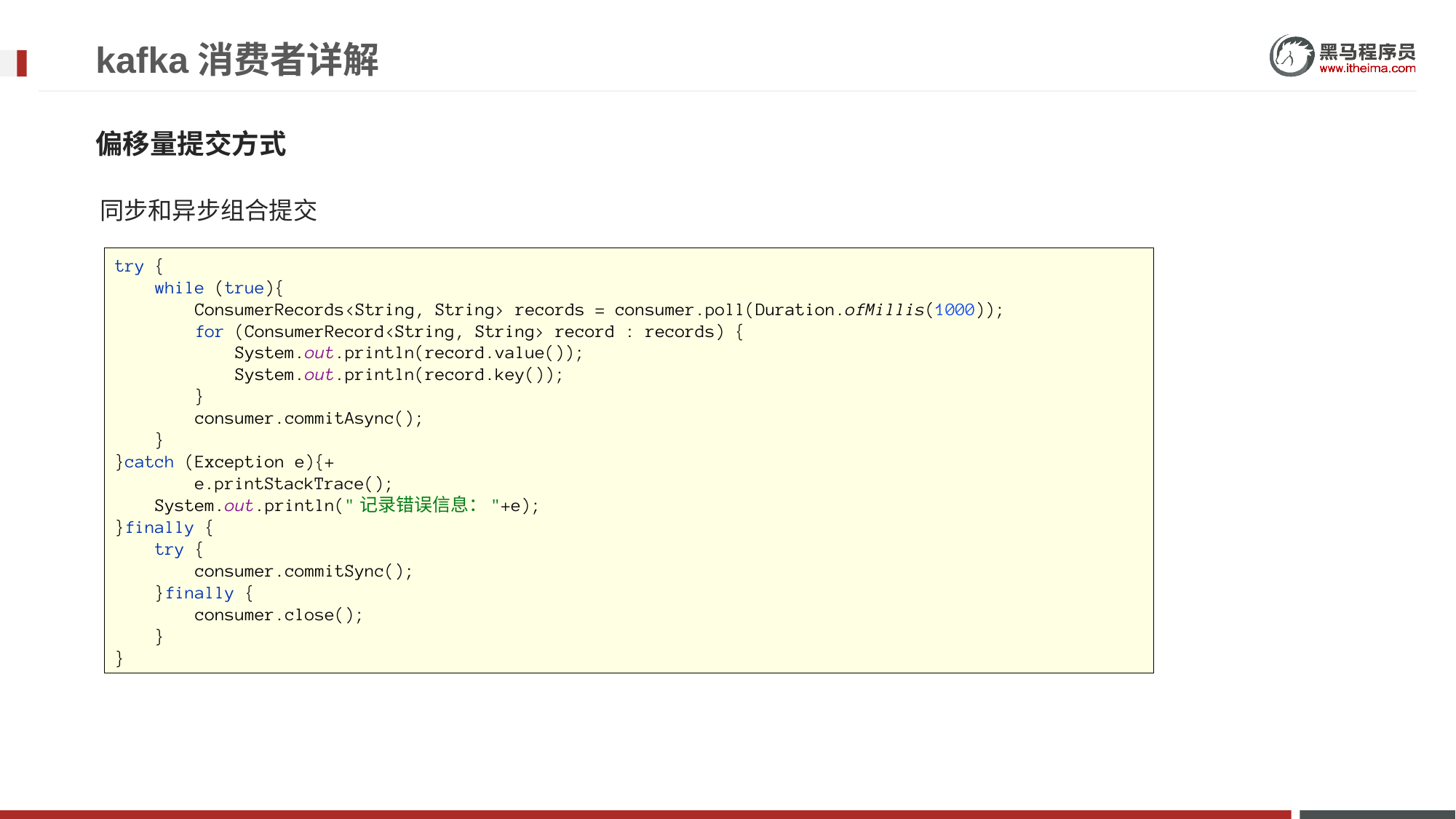

# kafka消费者详解
偏移量提交方式
同步和异步组合提交
try {
    while (true){
        ConsumerRecords<String, String> records = consumer.poll(Duration.ofMillis(1000));
        for (ConsumerRecord<String, String> record : records) {
            System.out.println(record.value());
            System.out.println(record.key());
        }
        consumer.commitAsync();
    }
}catch (Exception e){+
        e.printStackTrace();
    System.out.println("记录错误信息："+e);
}finally {
    try {
        consumer.commitSync();
    }finally {
        consumer.close();
    }
}